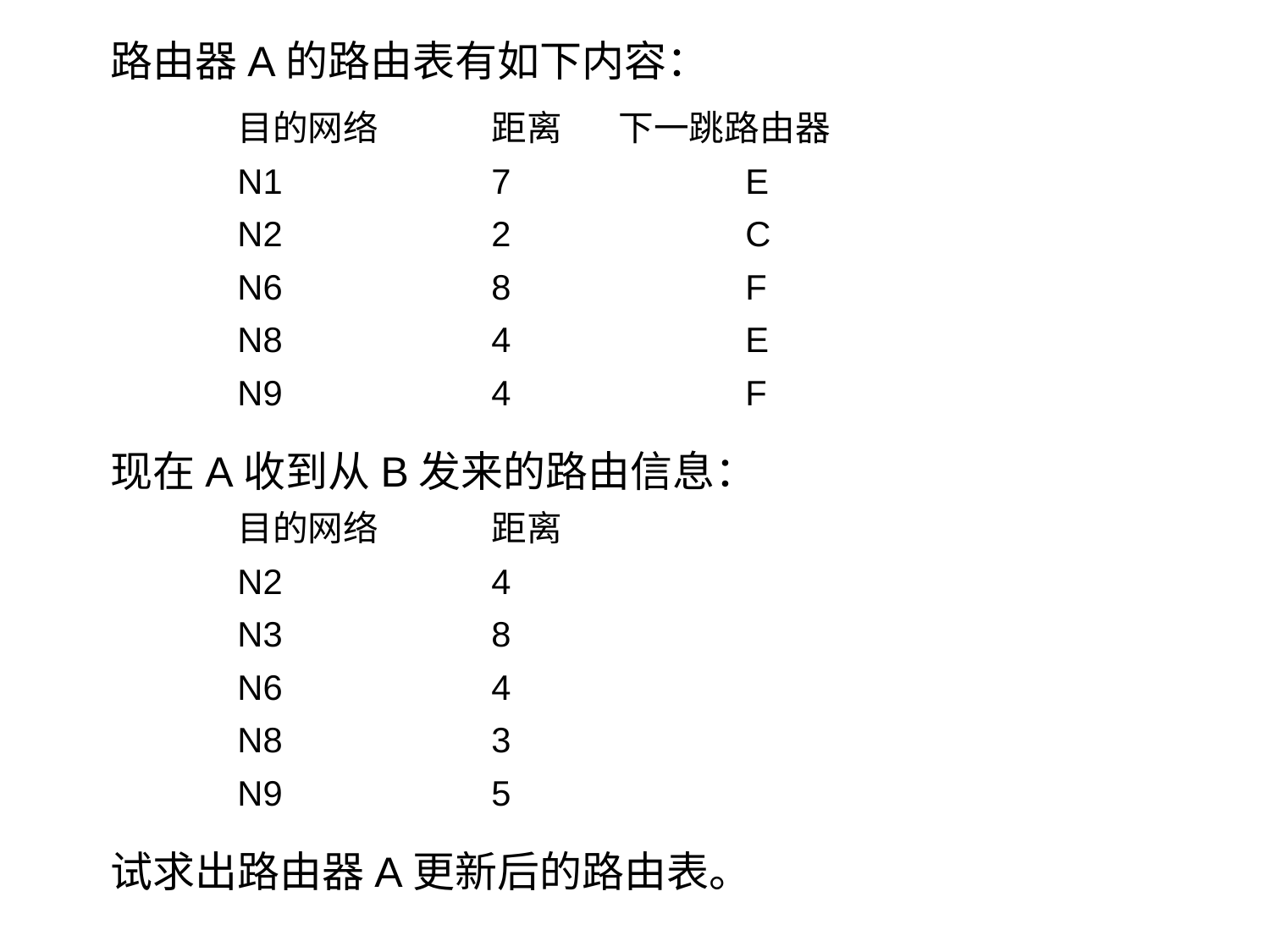

路由器A的路由表有如下内容：
	目的网络	距离	下一跳路由器
	N1		7		E
	N2		2		C
	N6		8		F
	N8		4		E
	N9		4		F
现在A收到从B发来的路由信息：
	目的网络	距离
	N2		4
	N3		8
	N6		4
	N8		3
	N9		5
试求出路由器A更新后的路由表。